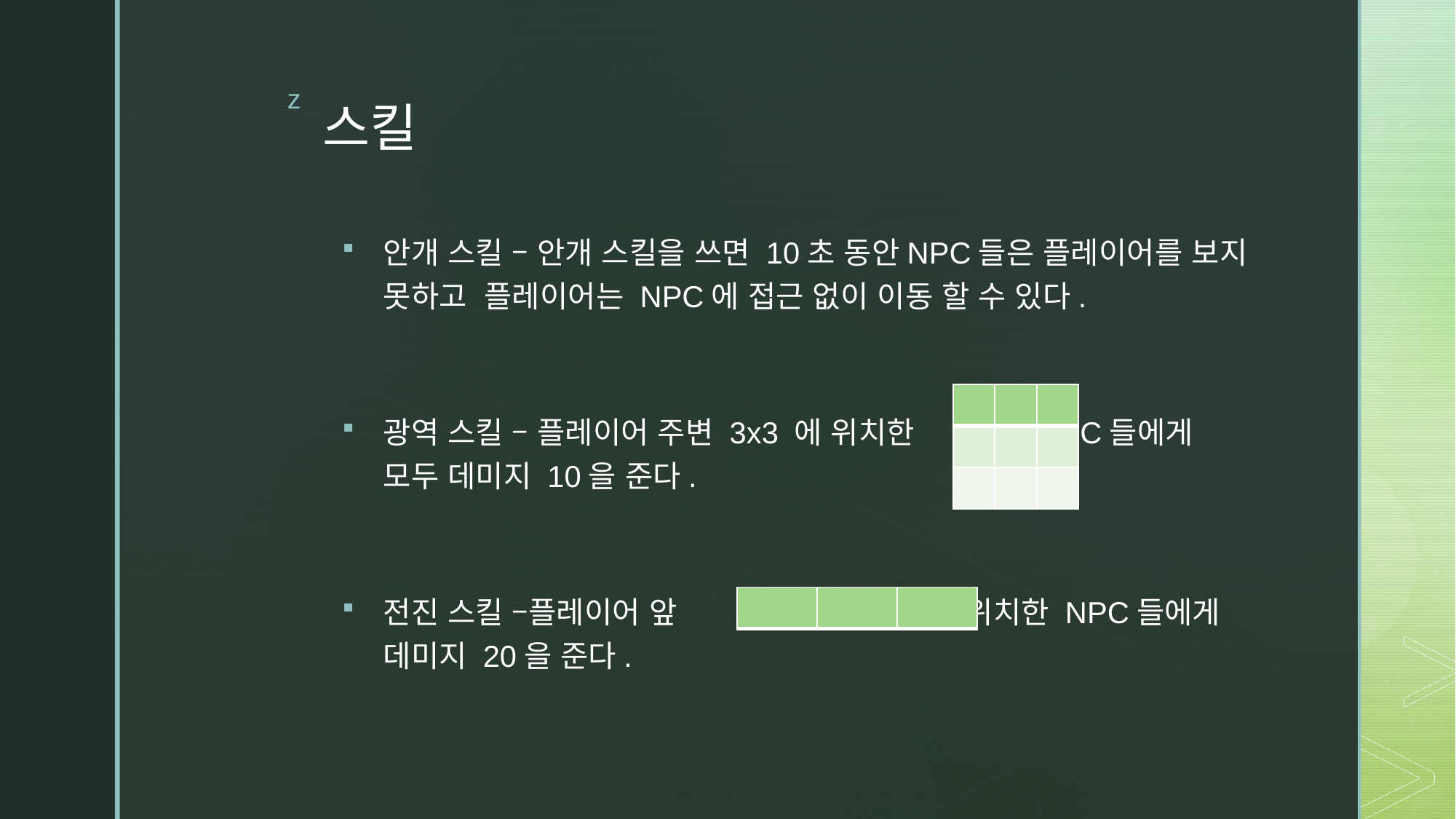

# 스킬
안개 스킬 – 안개 스킬을 쓰면 10초 동안NPC들은 플레이어를 보지 못하고  플레이어는 NPC에 접근 없이 이동 할 수 있다.

광역 스킬 – 플레이어 주변 3x3 에 위치한		NPC들에게 모두 데미지 10을 준다.

전진 스킬 –플레이어 앞			에 위치한 NPC들에게 데미지 20을 준다.

|  |  |  |
| --- | --- | --- |
|  |  |  |
|  |  |  |
|  |  |  |
| --- | --- | --- |